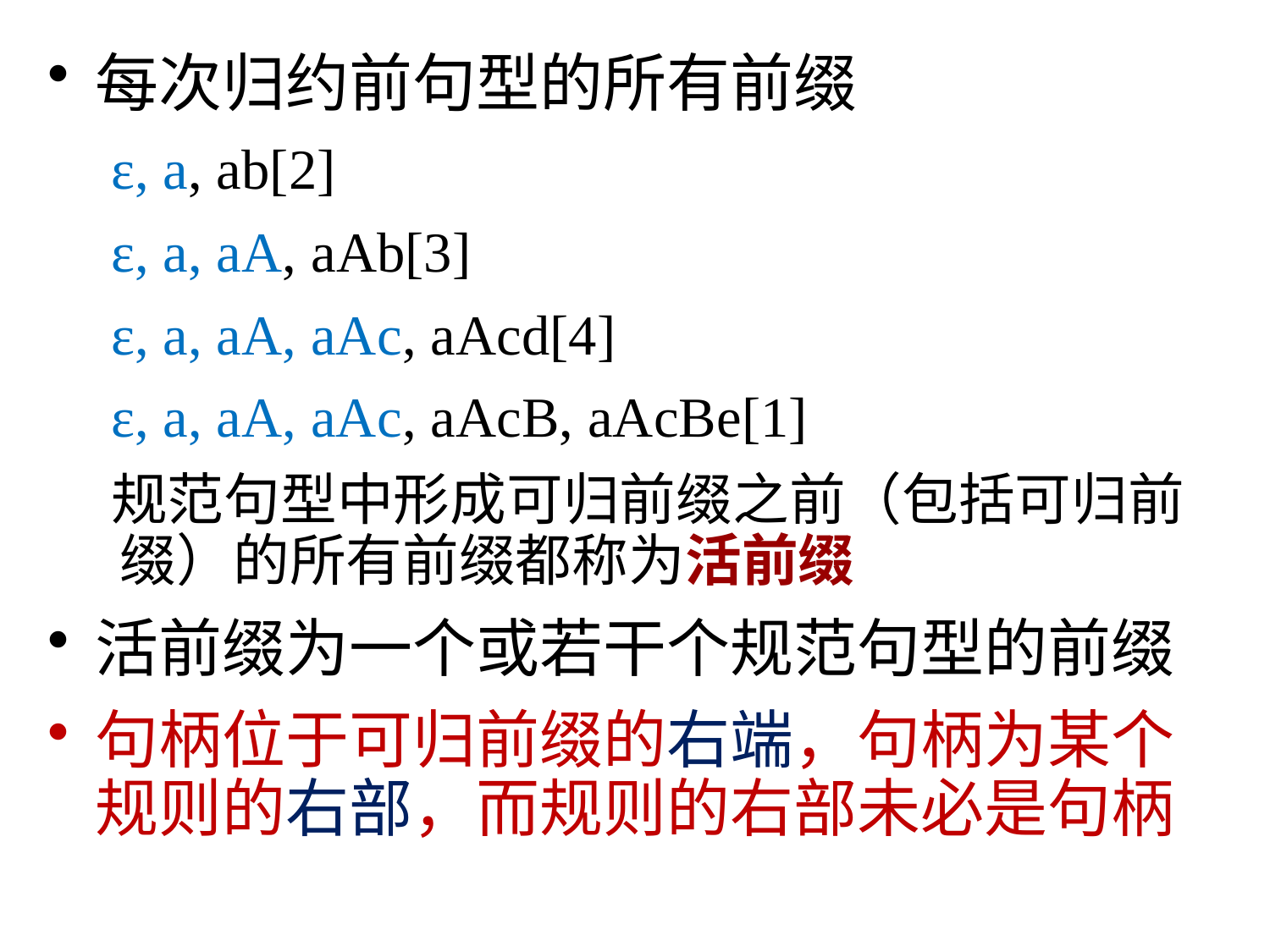

每次归约前句型的所有前缀
ε, a, ab[2]
ε, a, aA, aAb[3]
ε, a, aA, aAc, aAcd[4]
ε, a, aA, aAc, aAcB, aAcBe[1]
规范句型中形成可归前缀之前（包括可归前缀）的所有前缀都称为活前缀
活前缀为一个或若干个规范句型的前缀
句柄位于可归前缀的右端，句柄为某个规则的右部，而规则的右部未必是句柄